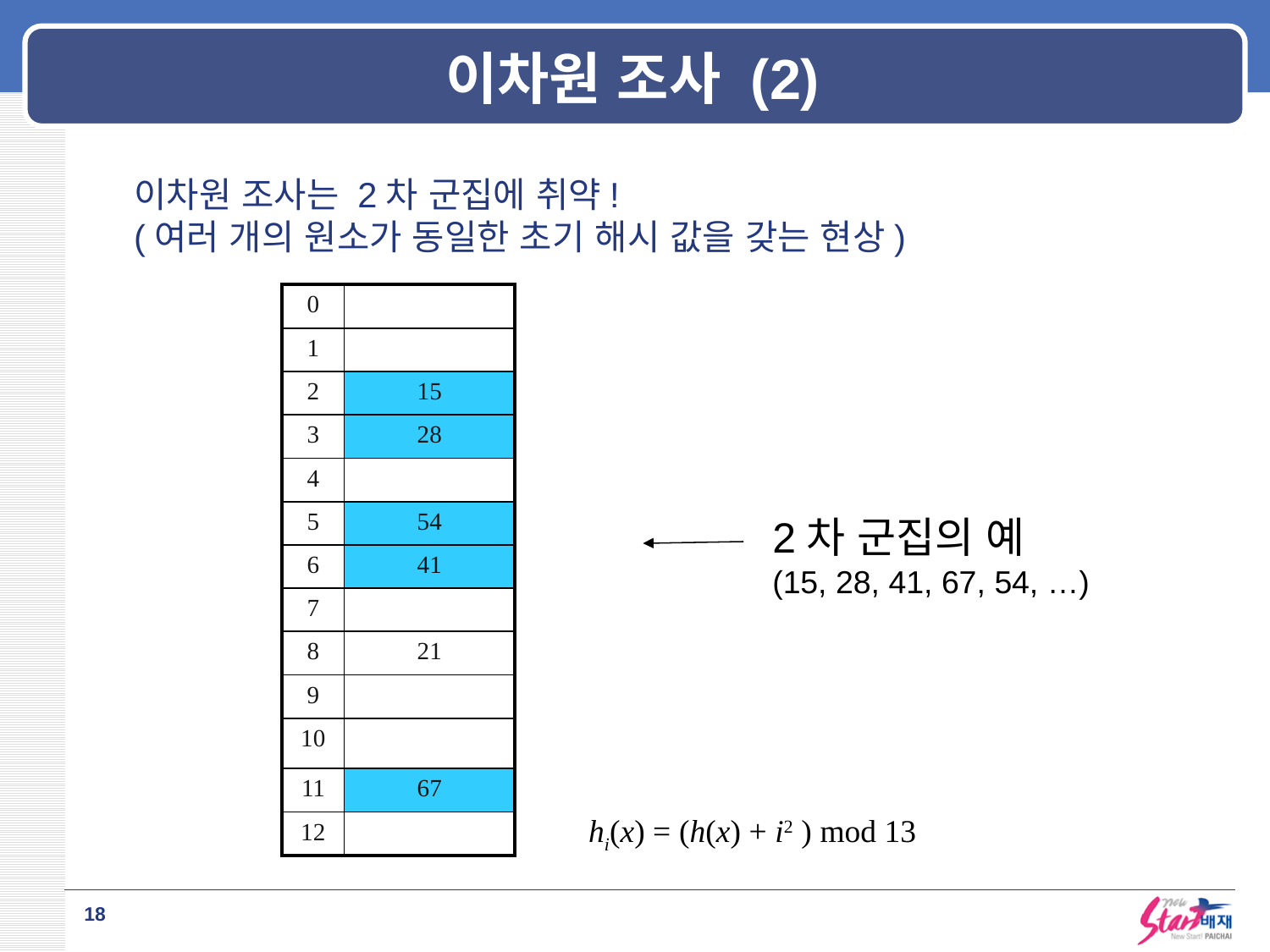

# 이차원 조사 (2)
이차원 조사는 2차 군집에 취약!
(여러 개의 원소가 동일한 초기 해시 값을 갖는 현상)
| 0 |  |
| --- | --- |
| 1 |  |
| 2 | 15 |
| 3 | 28 |
| 4 |  |
| 5 | 54 |
| 6 | 41 |
| 7 |  |
| 8 | 21 |
| 9 |  |
| 10 |  |
| 11 | 67 |
| 12 |  |
2차 군집의 예
(15, 28, 41, 67, 54, …)

hi(x) = (h(x) + i2 ) mod 13
18